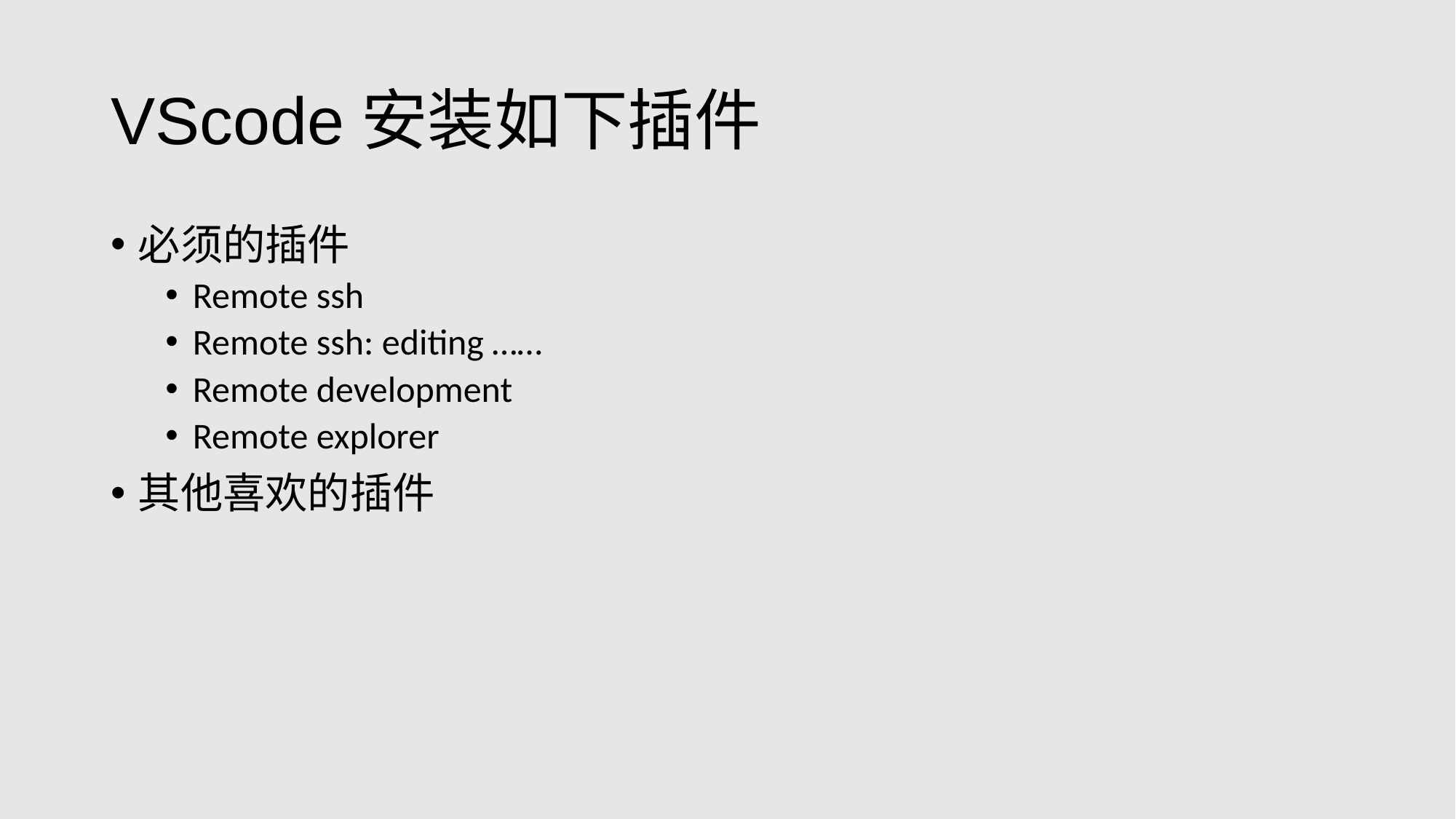

# VScode安装如下插件
必须的插件
Remote ssh
Remote ssh: editing ……
Remote development
Remote explorer
其他喜欢的插件